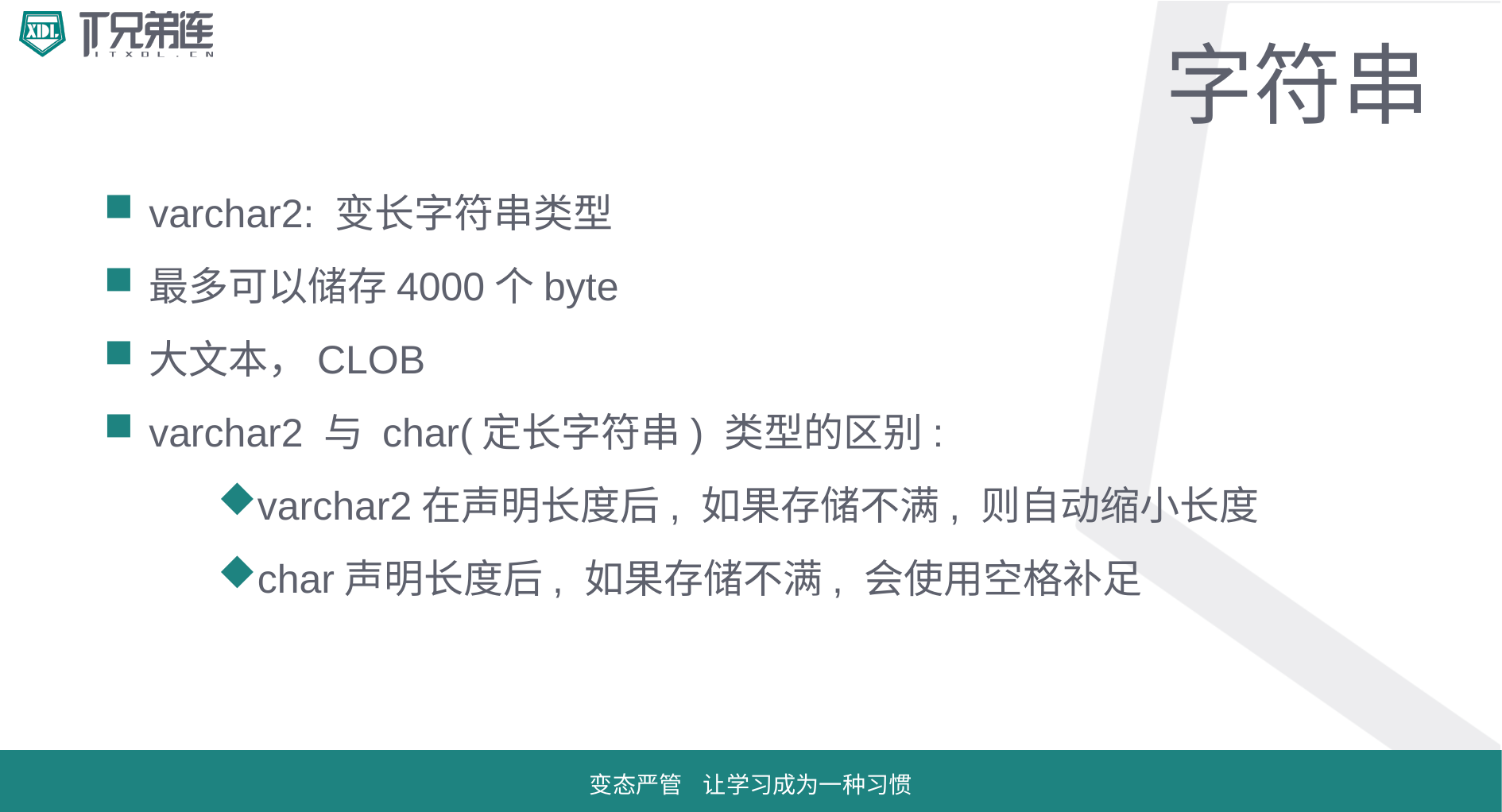

# 字符串
varchar2: 变长字符串类型
最多可以储存4000个byte
大文本，CLOB
varchar2 与 char(定长字符串) 类型的区别:
varchar2在声明长度后, 如果存储不满, 则自动缩小长度
char声明长度后, 如果存储不满, 会使用空格补足